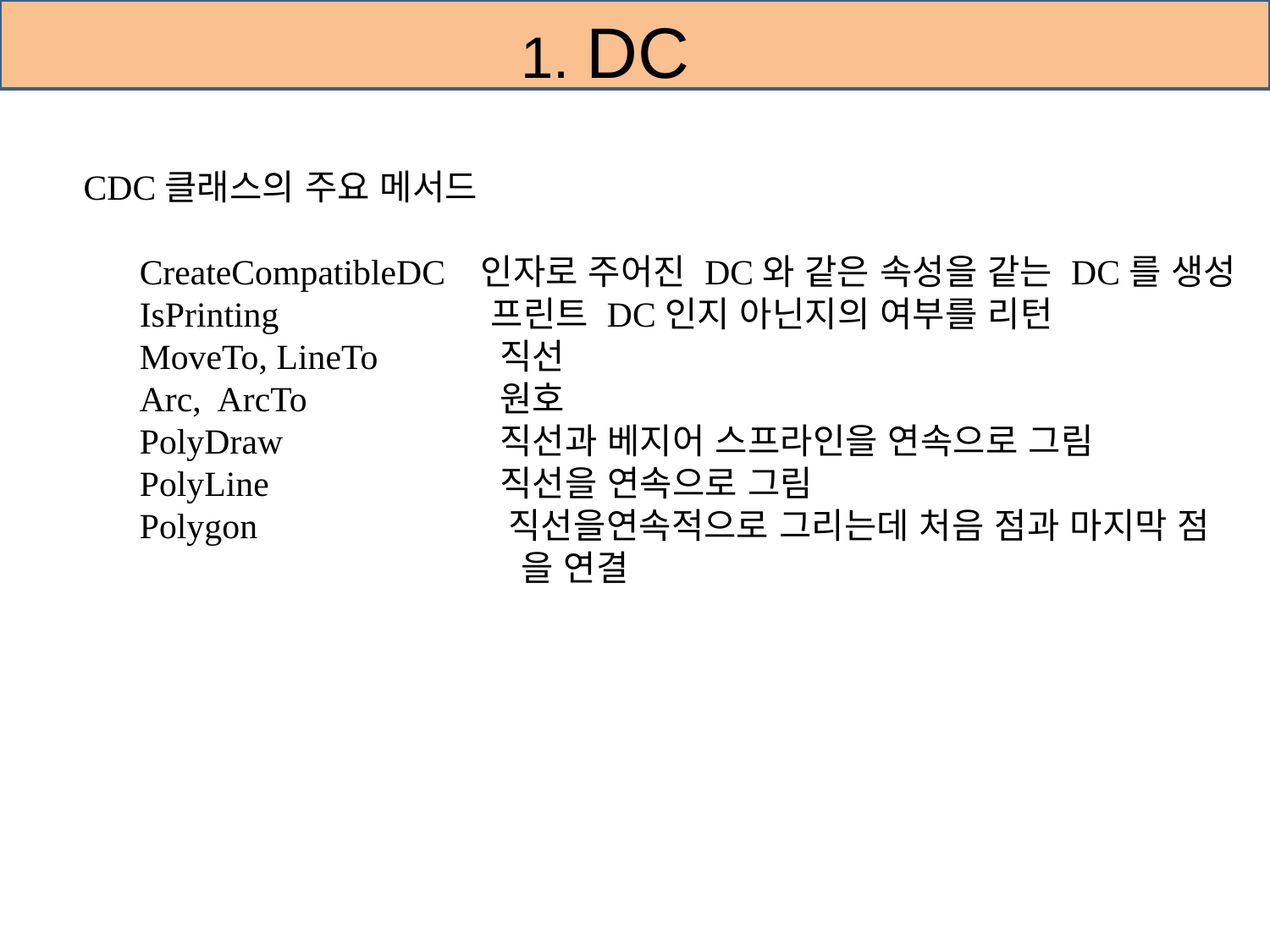

# 1. DC
        CDC클래스의 주요 메서드

 	CreateCompatibleDC   인자로 주어진 DC와 같은 속성을 같는 DC를 생성
	IsPrinting	          프린트 DC인지 아닌지의 여부를 리턴
	MoveTo, LineTo	           직선
	Arc,  ArcTo	           원호
	PolyDraw	           직선과 베지어 스프라인을 연속으로 그림
	PolyLine	           직선을 연속으로 그림
	Polygon		            직선을연속적으로 그리는데 처음 점과 마지막 점
			            을 연결